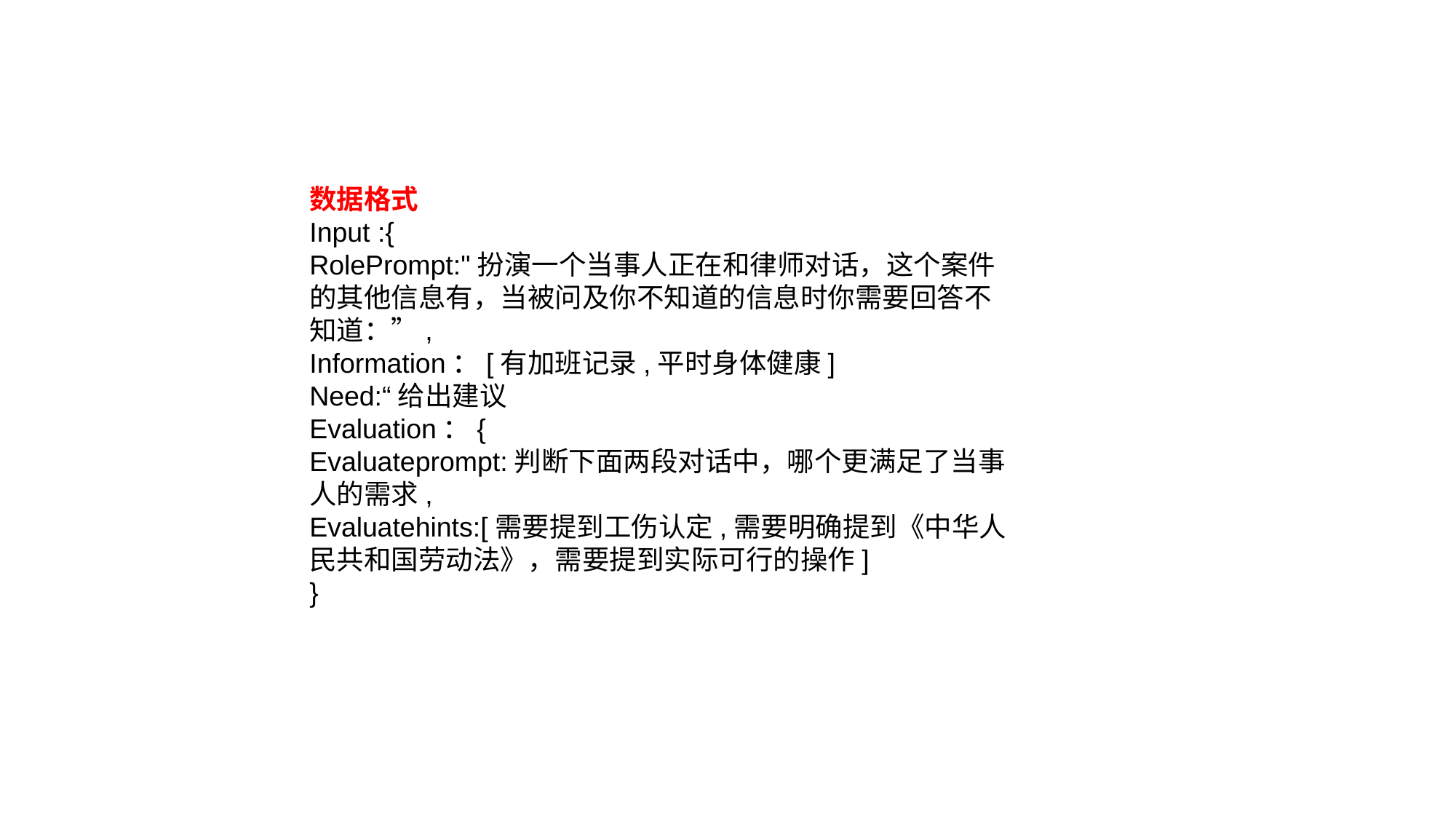

数据格式
Input :{
RolePrompt:"扮演一个当事人正在和律师对话，这个案件的其他信息有，当被问及你不知道的信息时你需要回答不知道：”,
Information：[有加班记录,平时身体健康]
Need:“给出建议
Evaluation：{
Evaluateprompt:判断下面两段对话中，哪个更满足了当事人的需求,
Evaluatehints:[需要提到工伤认定,需要明确提到《中华人民共和国劳动法》，需要提到实际可行的操作]
}